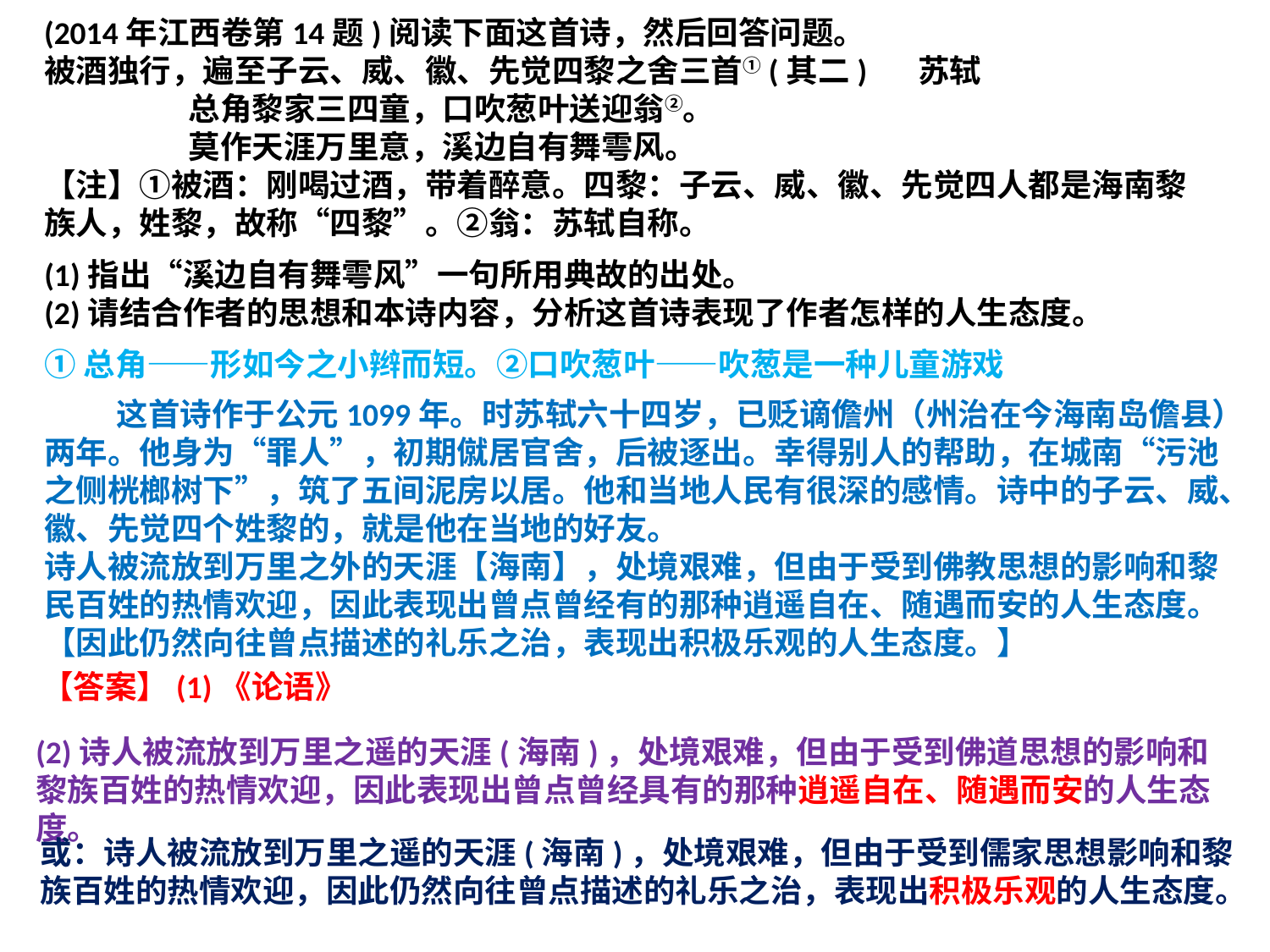

(2014年江西卷第14题)阅读下面这首诗，然后回答问题。
被酒独行，遍至子云、威、徽、先觉四黎之舍三首①(其二)      苏轼
                   总角黎家三四童，口吹葱叶送迎翁②。
                   莫作天涯万里意，溪边自有舞雩风。
【注】①被酒：刚喝过酒，带着醉意。四黎：子云、威、徽、先觉四人都是海南黎族人，姓黎，故称“四黎”。②翁：苏轼自称。
(1)指出“溪边自有舞雩风”一句所用典故的出处。
(2)请结合作者的思想和本诗内容，分析这首诗表现了作者怎样的人生态度。
①总角——形如今之小辫而短。②口吹葱叶——吹葱是一种儿童游戏
         这首诗作于公元1099年。时苏轼六十四岁，已贬谪儋州（州治在今海南岛儋县）两年。他身为“罪人”，初期僦居官舍，后被逐出。幸得别人的帮助，在城南“污池之侧桄榔树下”，筑了五间泥房以居。他和当地人民有很深的感情。诗中的子云、威、徽、先觉四个姓黎的，就是他在当地的好友。
诗人被流放到万里之外的天涯【海南】，处境艰难，但由于受到佛教思想的影响和黎民百姓的热情欢迎，因此表现出曾点曾经有的那种逍遥自在、随遇而安的人生态度。【因此仍然向往曾点描述的礼乐之治，表现出积极乐观的人生态度。】
【答案】(1)《论语》
(2)诗人被流放到万里之遥的天涯(海南)，处境艰难，但由于受到佛道思想的影响和黎族百姓的热情欢迎，因此表现出曾点曾经具有的那种逍遥自在、随遇而安的人生态度。
或：诗人被流放到万里之遥的天涯(海南)，处境艰难，但由于受到儒家思想影响和黎族百姓的热情欢迎，因此仍然向往曾点描述的礼乐之治，表现出积极乐观的人生态度。